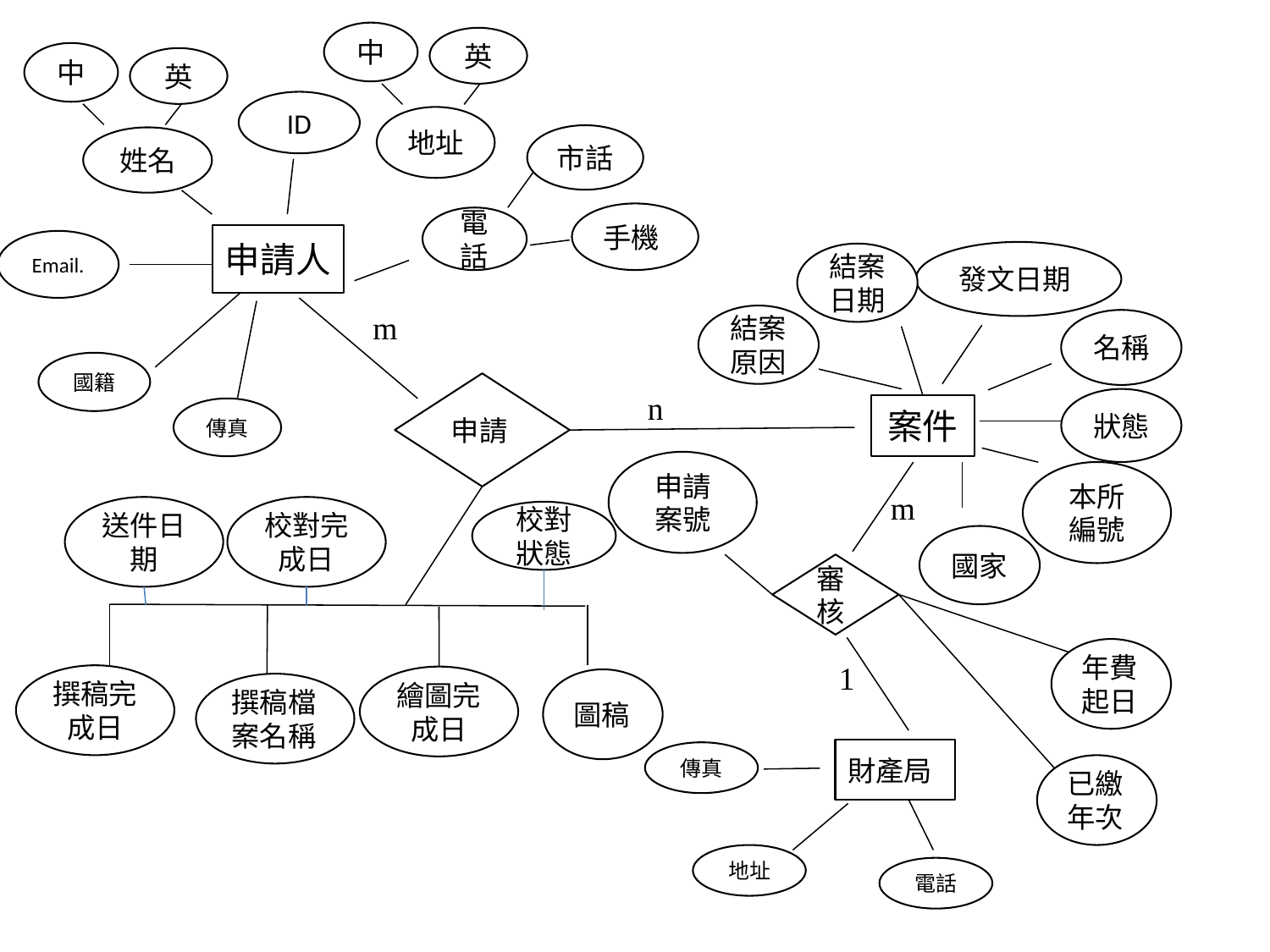

中
英
中
英
姓名
ID
地址
市話
手機
電話
Email.
國籍
傳真
申請人
發文日期
名稱
案件
本所
編號
結案日期
m
結案原因
申請
n
狀態
申請案號
m
送件日期
校對完成日
校對狀態
國家
審核
年費起日
1
撰稿完成日
繪圖完成日
圖稿
撰稿檔案名稱
財產局
傳真
地址
電話
已繳年次